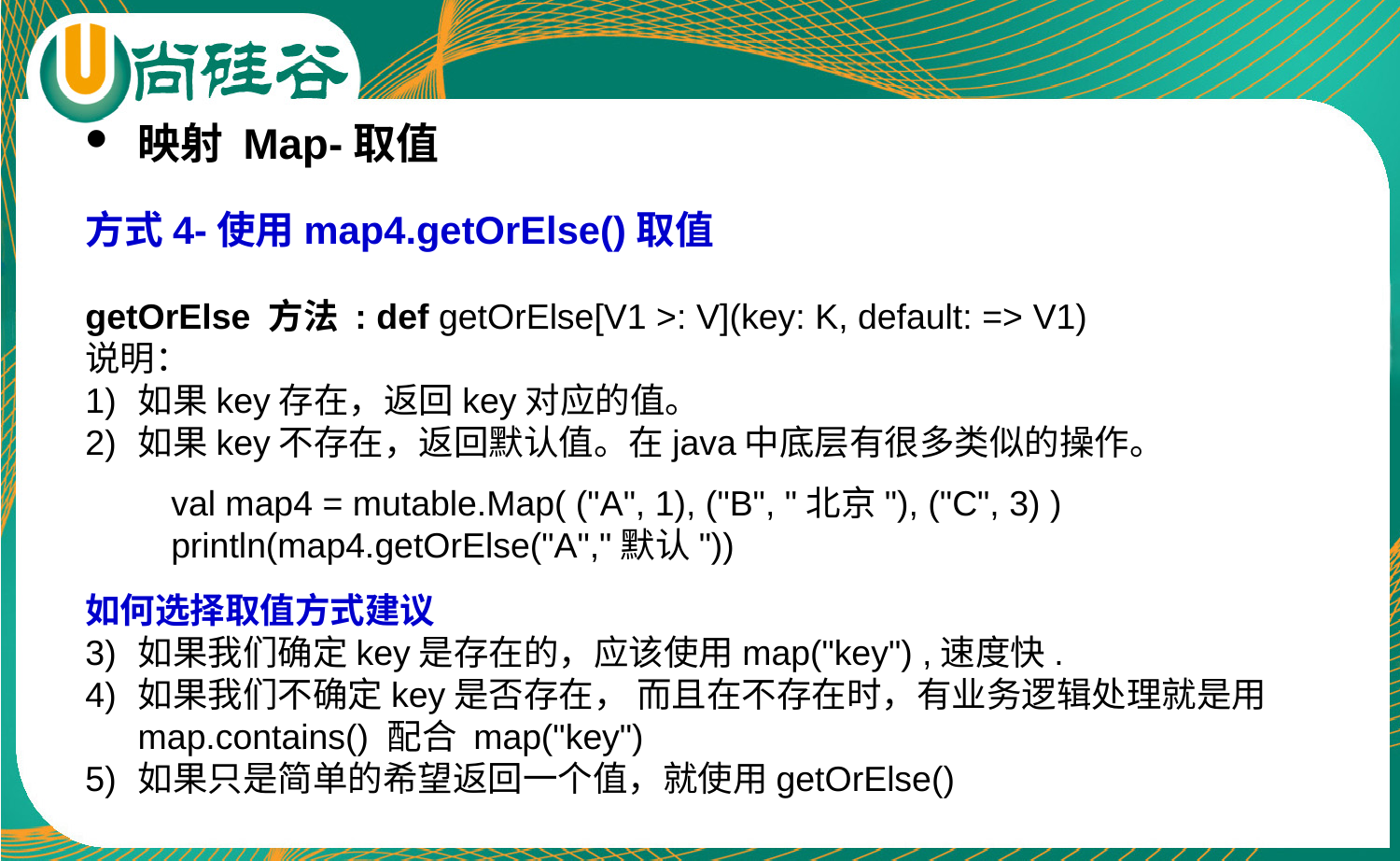

映射 Map-取值

方式4-使用map4.getOrElse()取值

getOrElse 方法 : def getOrElse[V1 >: V](key: K, default: => V1)
说明：
如果key存在，返回key对应的值。
如果key不存在，返回默认值。在java中底层有很多类似的操作。

如何选择取值方式建议
如果我们确定key是存在的，应该使用map("key") ,速度快.
如果我们不确定key是否存在， 而且在不存在时，有业务逻辑处理就是用map.contains() 配合 map("key")
如果只是简单的希望返回一个值，就使用getOrElse()
val map4 = mutable.Map( ("A", 1), ("B", "北京"), ("C", 3) )
println(map4.getOrElse("A","默认"))